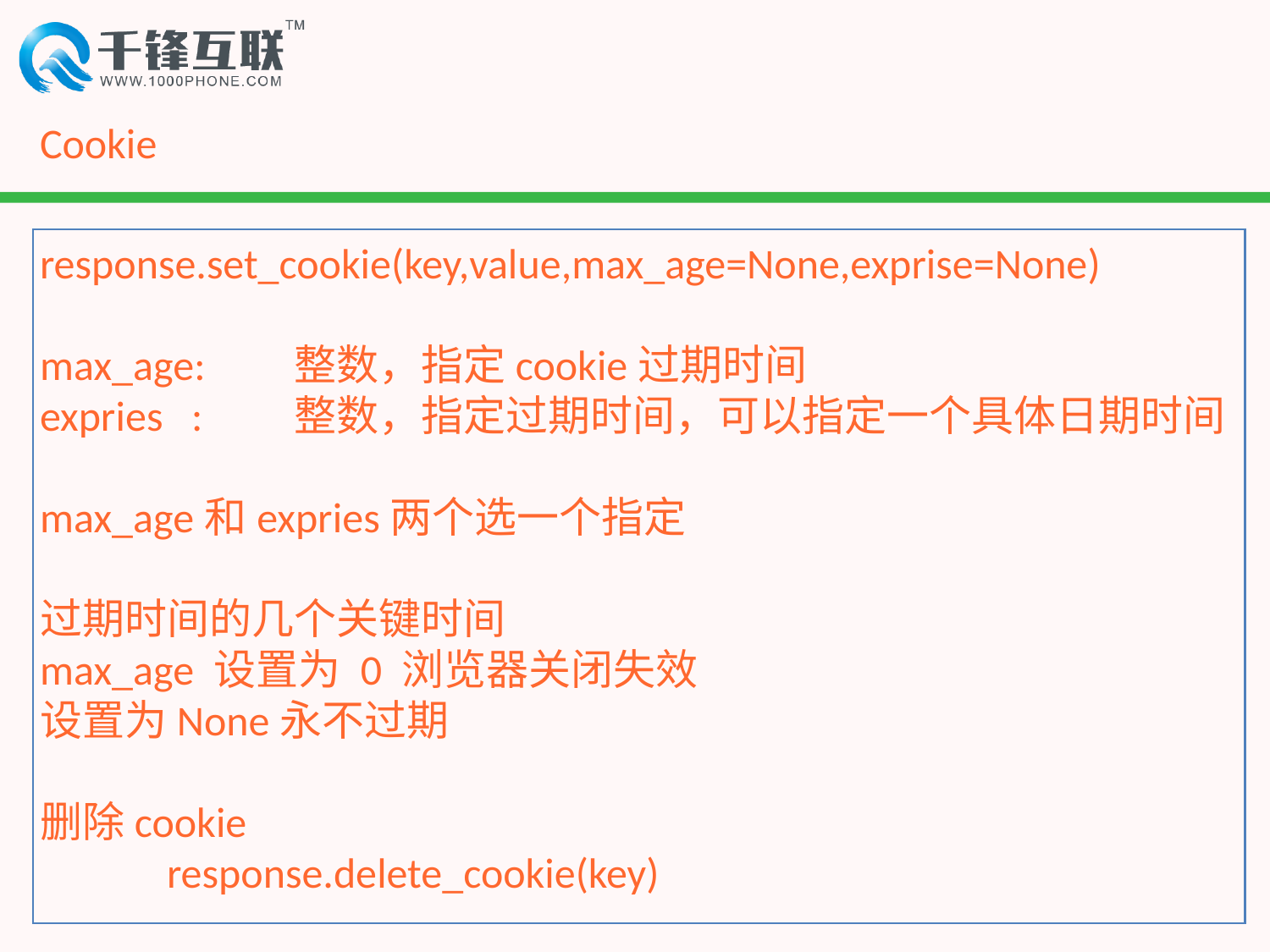

# Cookie
response.set_cookie(key,value,max_age=None,exprise=None)

max_age:	整数，指定cookie过期时间
expries   : 	整数，指定过期时间，可以指定一个具体日期时间

max_age和expries两个选一个指定

过期时间的几个关键时间
max_age 设置为 0 浏览器关闭失效
设置为None永不过期

删除cookie
	response.delete_cookie(key)